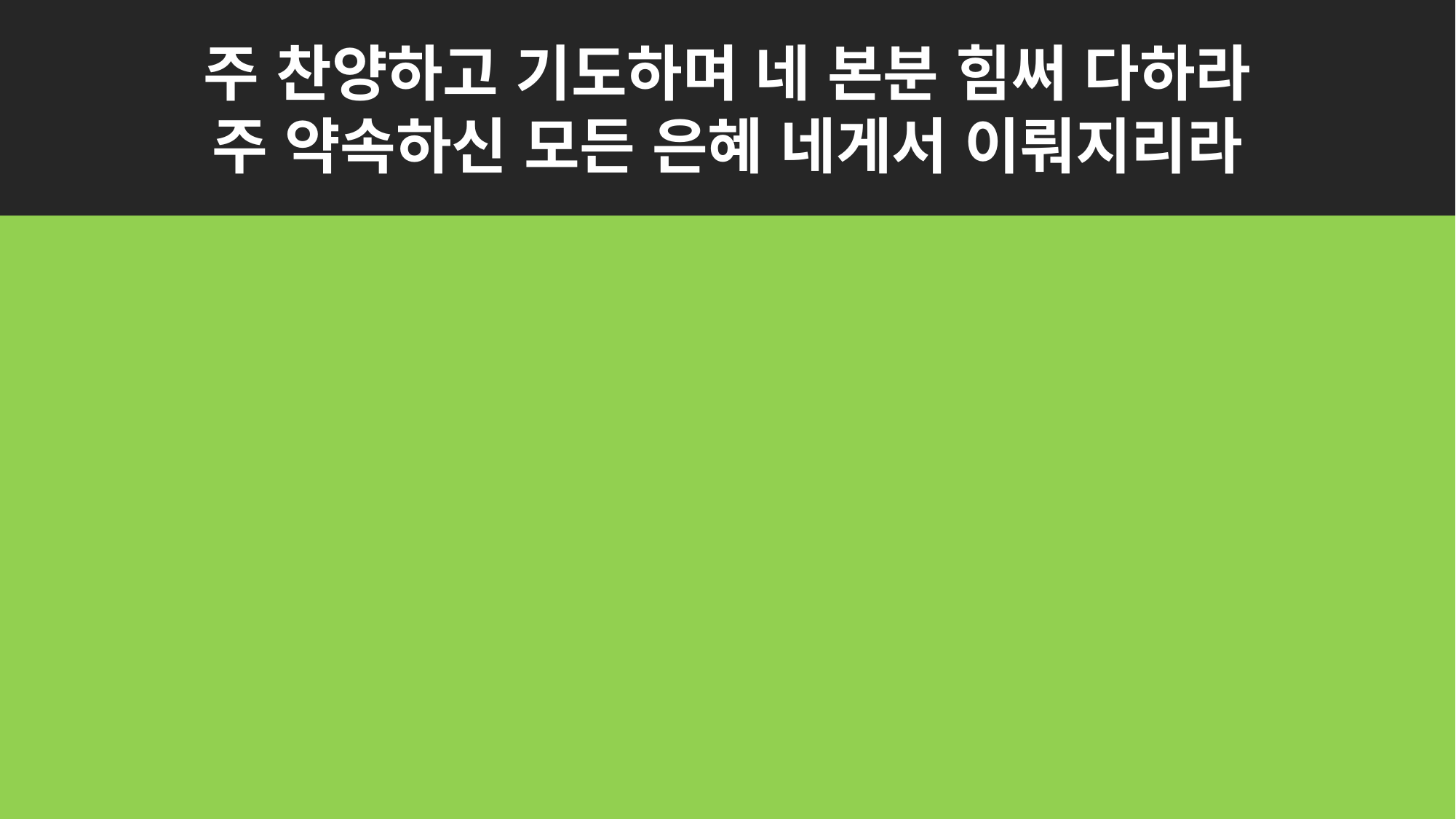

주 찬양하고 기도하며 네 본분 힘써 다하라
주 약속하신 모든 은혜 네게서 이뤄지리라